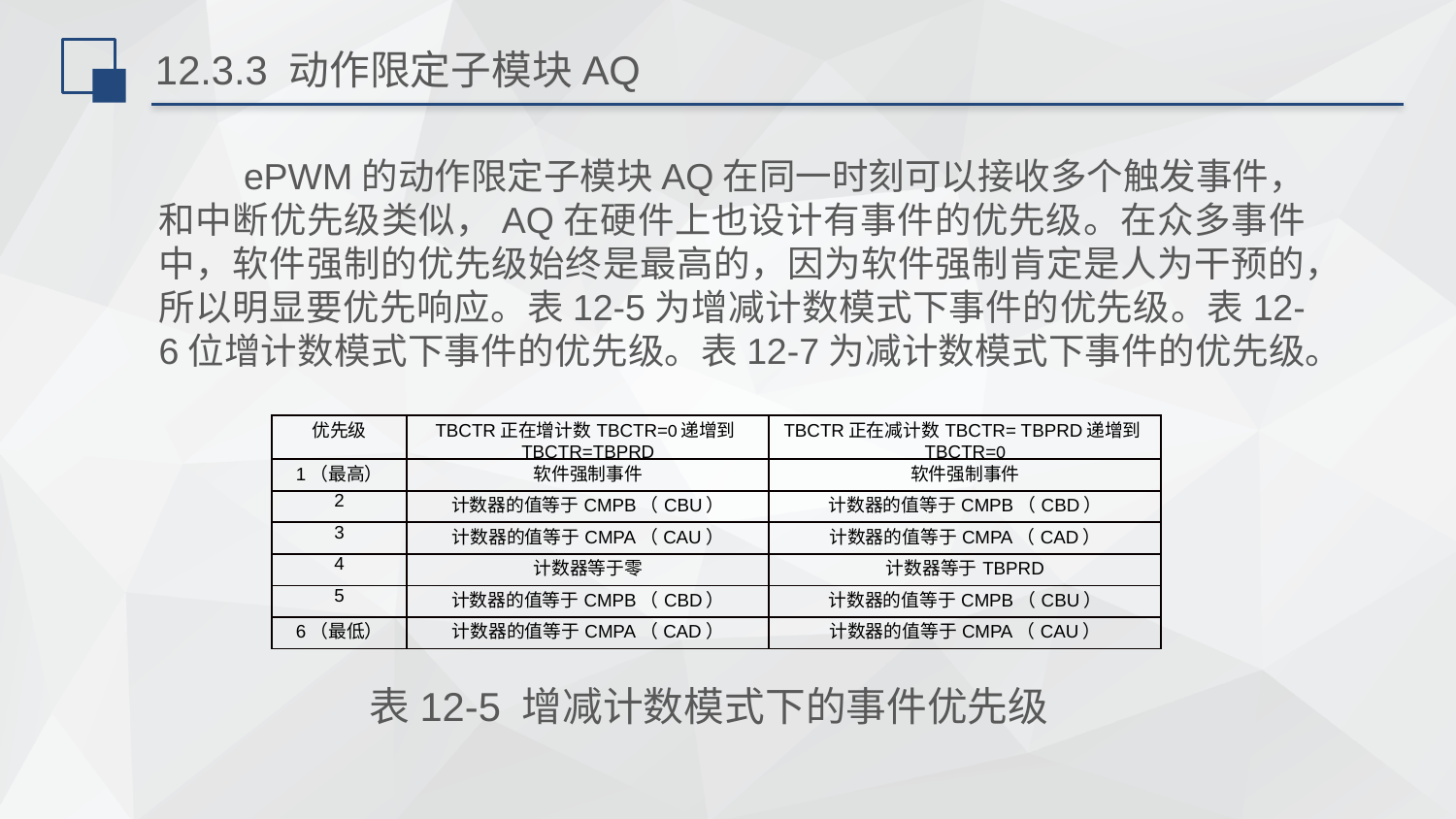

# 12.3.3 动作限定子模块AQ
ePWM的动作限定子模块AQ在同一时刻可以接收多个触发事件，和中断优先级类似，AQ在硬件上也设计有事件的优先级。在众多事件中，软件强制的优先级始终是最高的，因为软件强制肯定是人为干预的，所以明显要优先响应。表12-5为增减计数模式下事件的优先级。表12-6位增计数模式下事件的优先级。表12-7为减计数模式下事件的优先级。
| 优先级 | TBCTR正在增计数TBCTR=0递增到TBCTR=TBPRD | TBCTR正在减计数TBCTR= TBPRD递增到TBCTR=0 |
| --- | --- | --- |
| 1（最高） | 软件强制事件 | 软件强制事件 |
| 2 | 计数器的值等于CMPB（CBU） | 计数器的值等于CMPB（CBD） |
| 3 | 计数器的值等于CMPA（CAU） | 计数器的值等于CMPA（CAD） |
| 4 | 计数器等于零 | 计数器等于TBPRD |
| 5 | 计数器的值等于CMPB（CBD） | 计数器的值等于CMPB（CBU） |
| 6（最低） | 计数器的值等于CMPA（CAD） | 计数器的值等于CMPA（CAU） |
表12-5 增减计数模式下的事件优先级